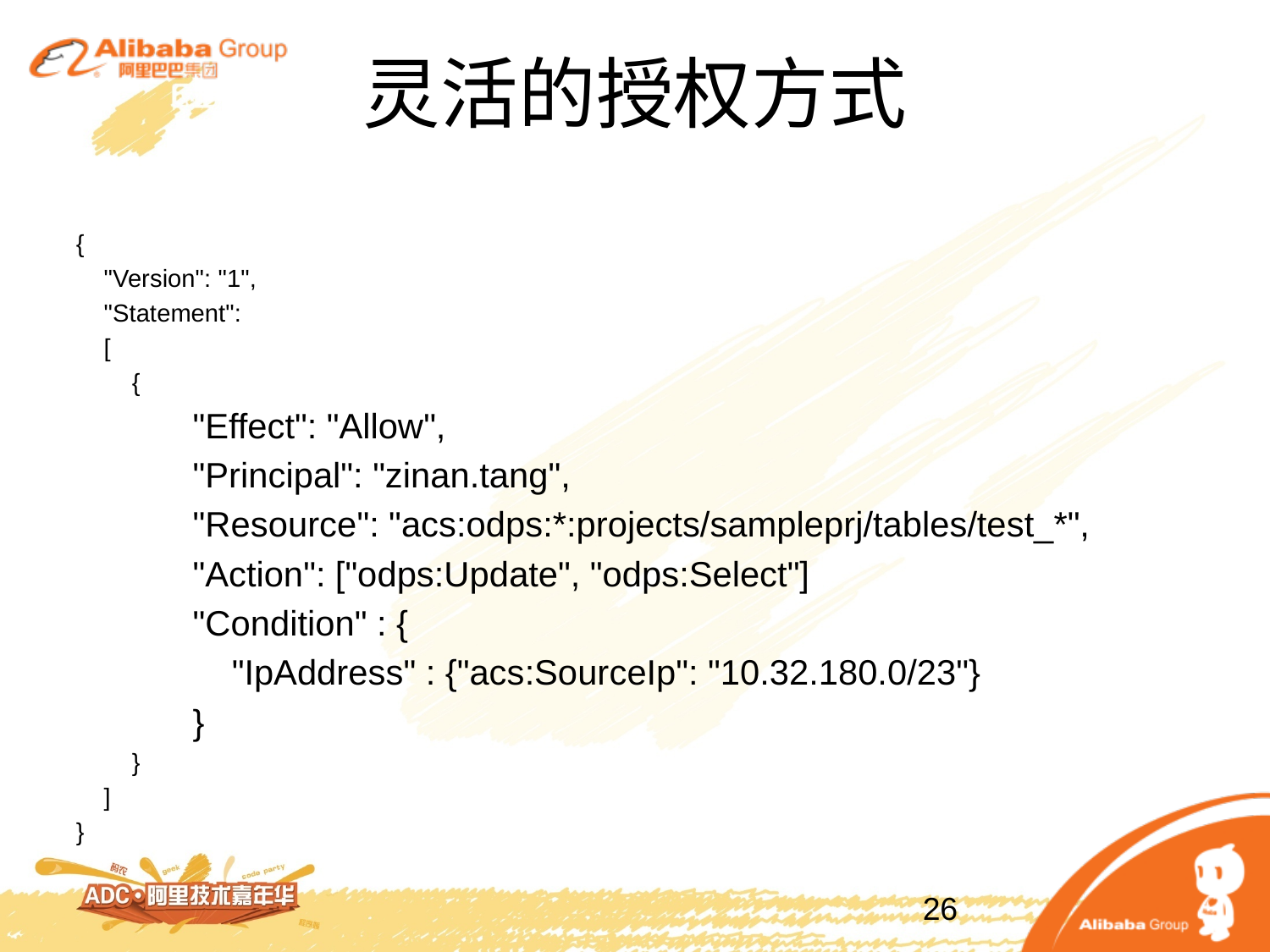

# 灵活的授权方式
{
    "Version": "1",
    "Statement":
    [
        {
            "Effect": "Allow",
            "Principal": "zinan.tang",
            "Resource": "acs:odps:*:projects/sampleprj/tables/test_*",
            "Action": ["odps:Update", "odps:Select"]
            "Condition" : {
                "IpAddress" : {"acs:SourceIp": "10.32.180.0/23"}
            }
        }
    ]
}
26